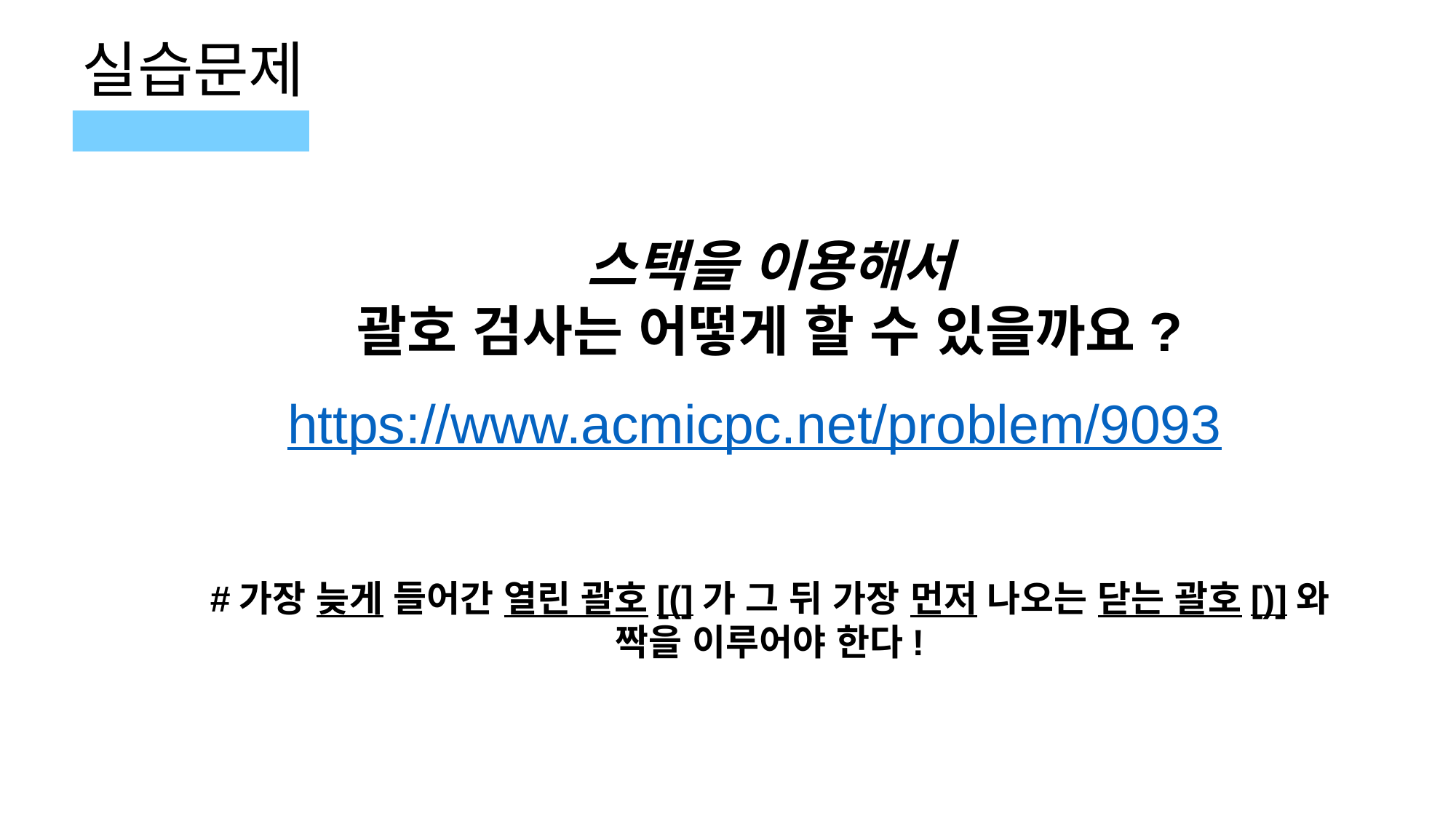

실습문제

스택을 이용해서
괄호 검사는 어떻게 할 수 있을까요?
https://www.acmicpc.net/problem/9093

#가장 늦게 들어간 열린 괄호[(]가 그 뒤 가장 먼저 나오는 닫는 괄호[)]와
짝을 이루어야 한다!